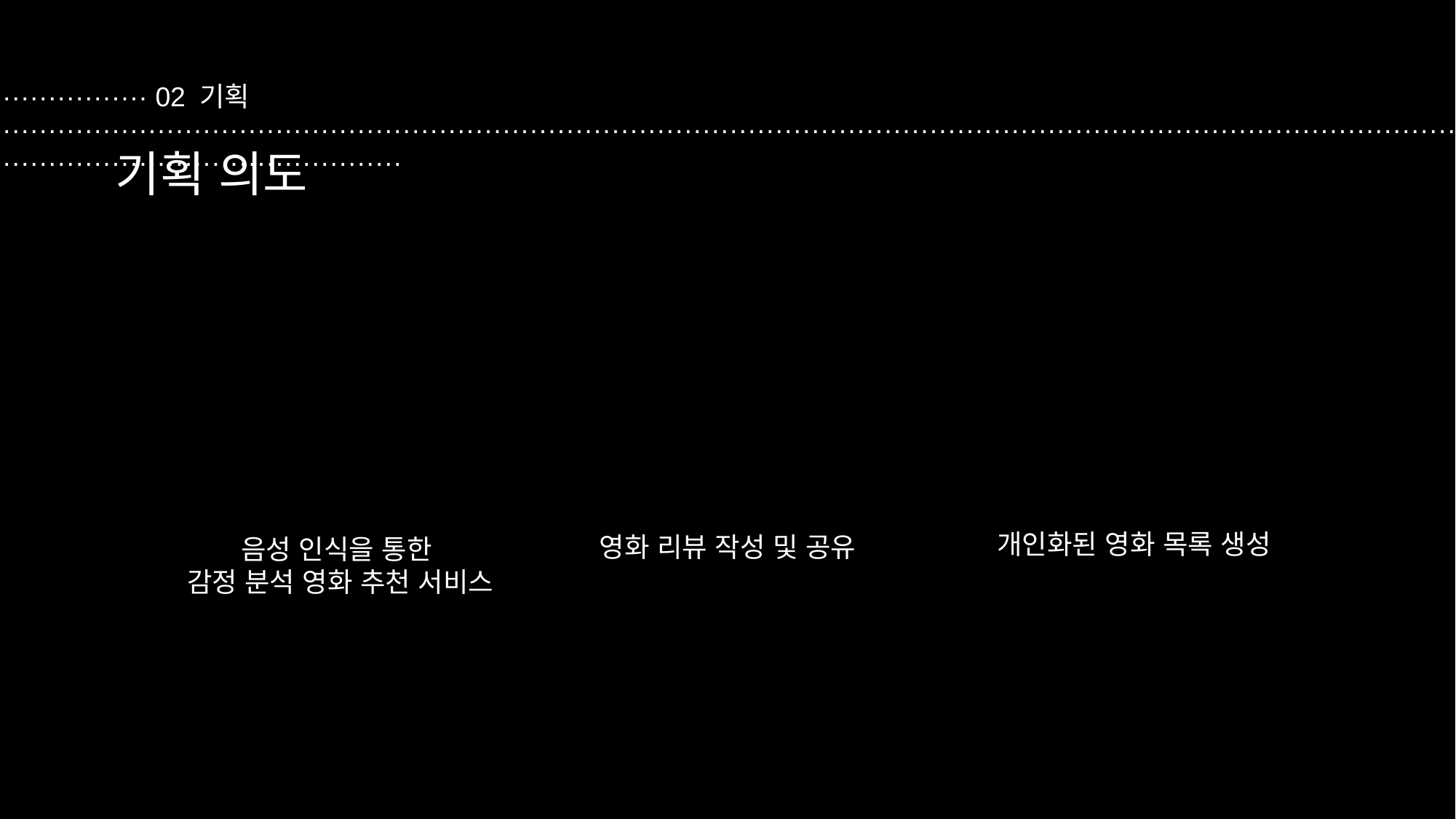

·················· 02 기획 ·················································································································································································································
기획 의도
🎞️
🎙️
📑
개인화된 영화 목록 생성
영화 리뷰 작성 및 공유
음성 인식을 통한
감정 분석 영화 추천 서비스